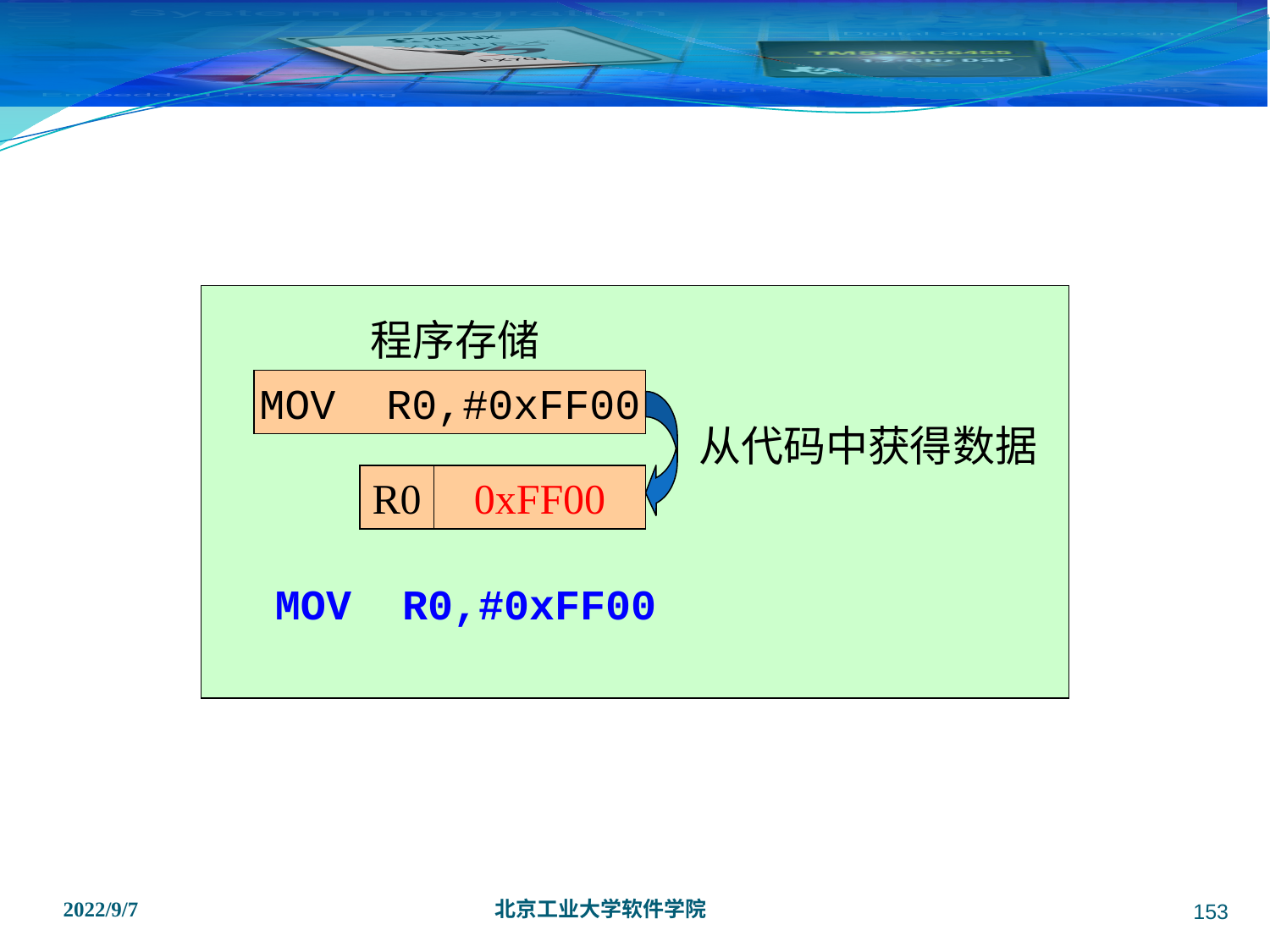

程序存储
MOV  R0,#0xFF00
R0
0x55

从代码中获得数据
0xFF00
MOV  R0,#0xFF00